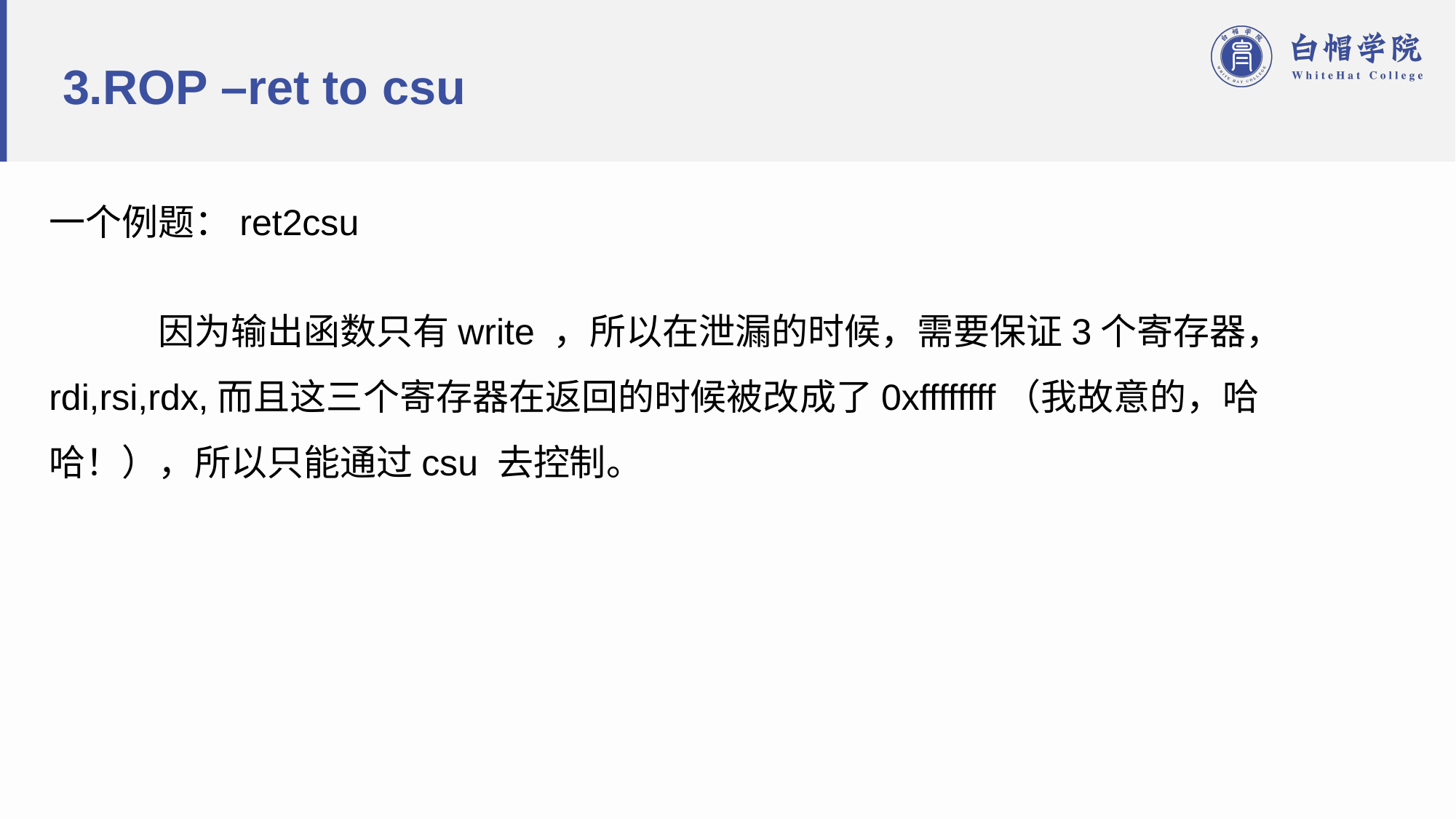

# 3.ROP –ret to csu
一个例题：ret2csu

	因为输出函数只有write ，所以在泄漏的时候，需要保证3个寄存器，
rdi,rsi,rdx,而且这三个寄存器在返回的时候被改成了0xffffffff（我故意的，哈哈！），所以只能通过csu 去控制。